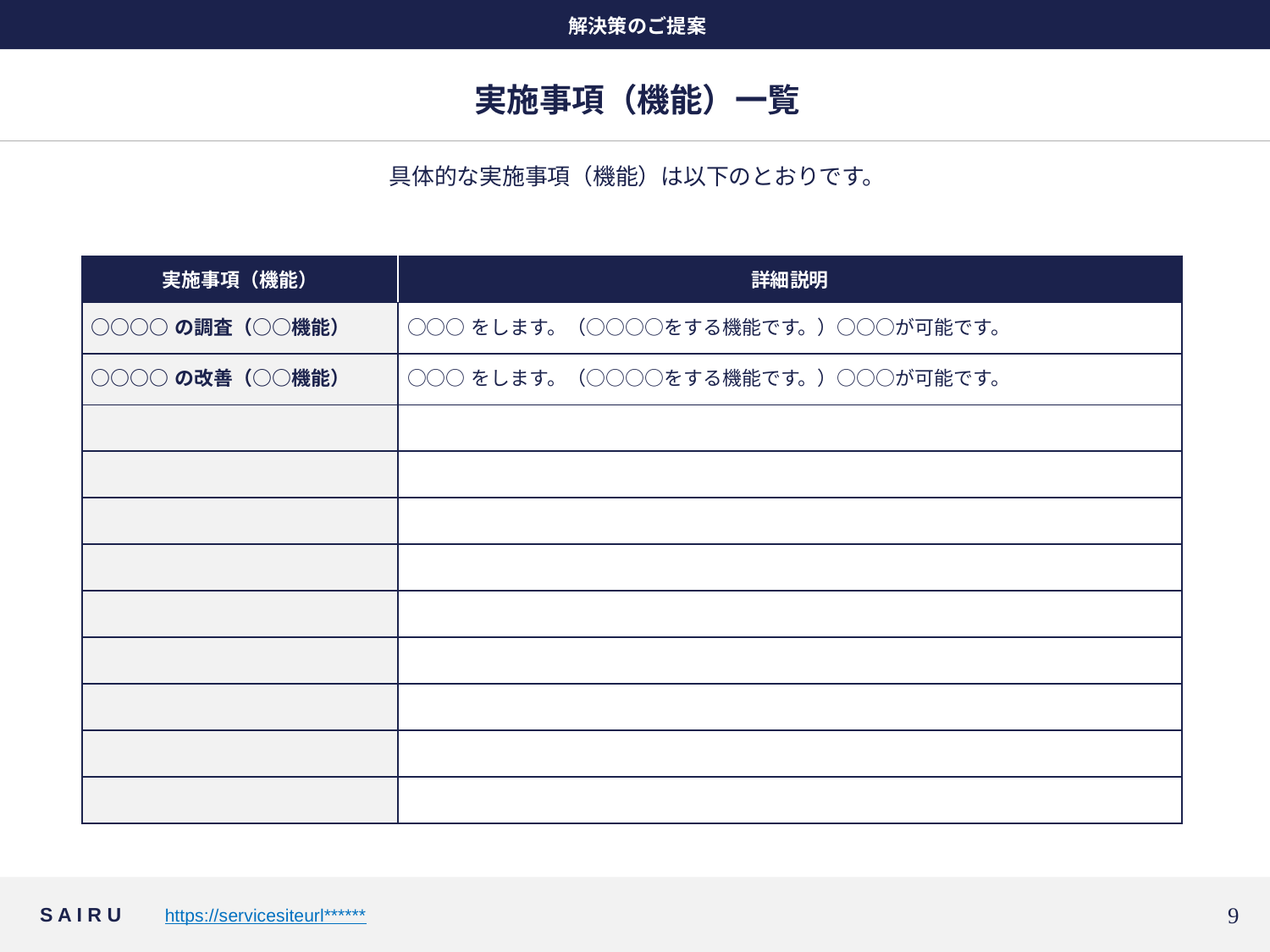

解決策のご提案
# 実施事項（機能）一覧
具体的な実施事項（機能）は以下のとおりです。
| 実施事項（機能） | 詳細説明 |
| --- | --- |
| ○○○○の調査（○○機能） | ○○○をします。（○○○○をする機能です。）○○○が可能です。 |
| ○○○○の改善（○○機能） | ○○○をします。（○○○○をする機能です。）○○○が可能です。 |
|  |  |
|  |  |
|  |  |
|  |  |
|  |  |
|  |  |
|  |  |
|  |  |
|  |  |
9